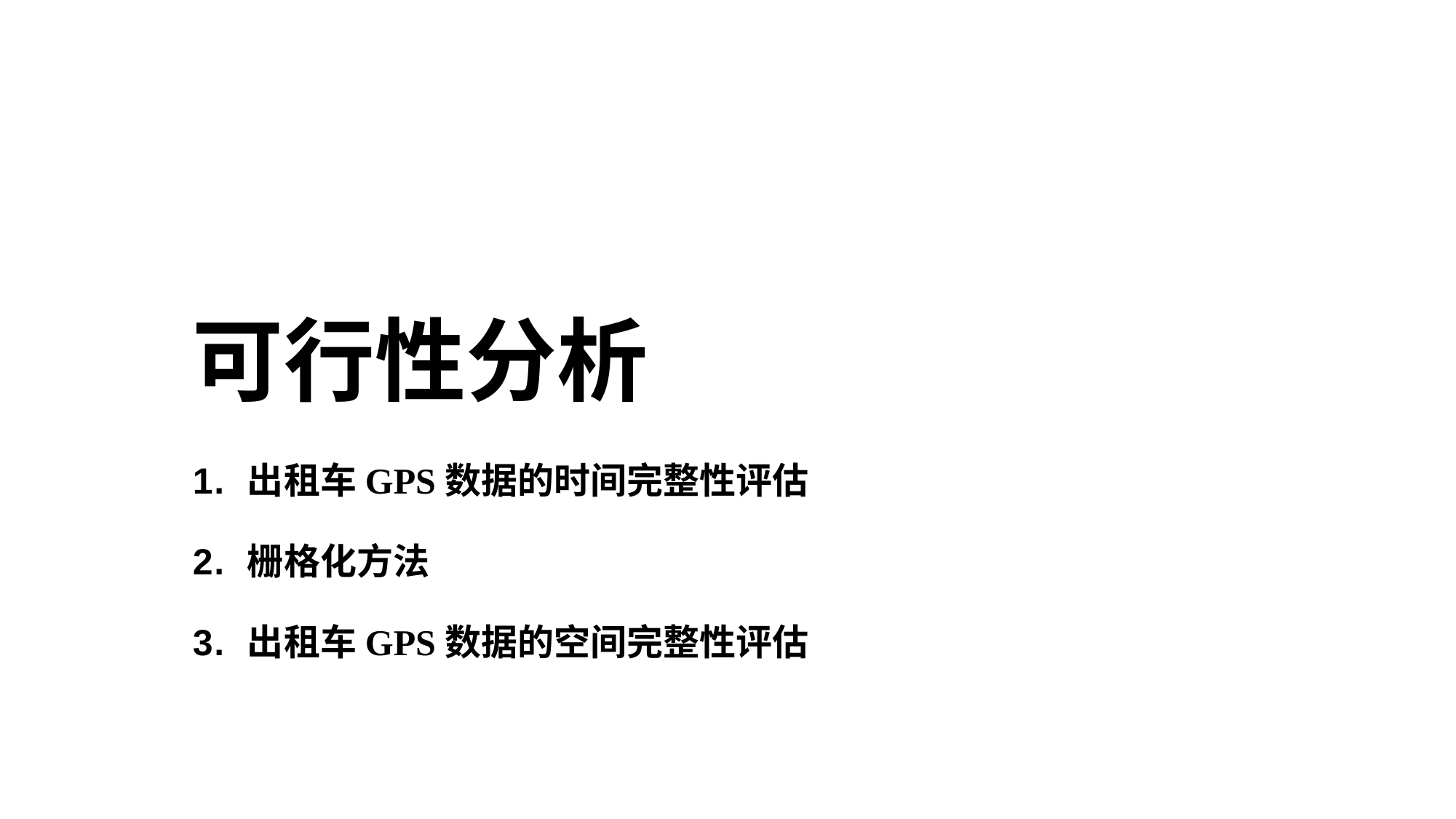

# 可行性分析
出租车GPS数据的时间完整性评估
栅格化方法
出租车GPS数据的空间完整性评估